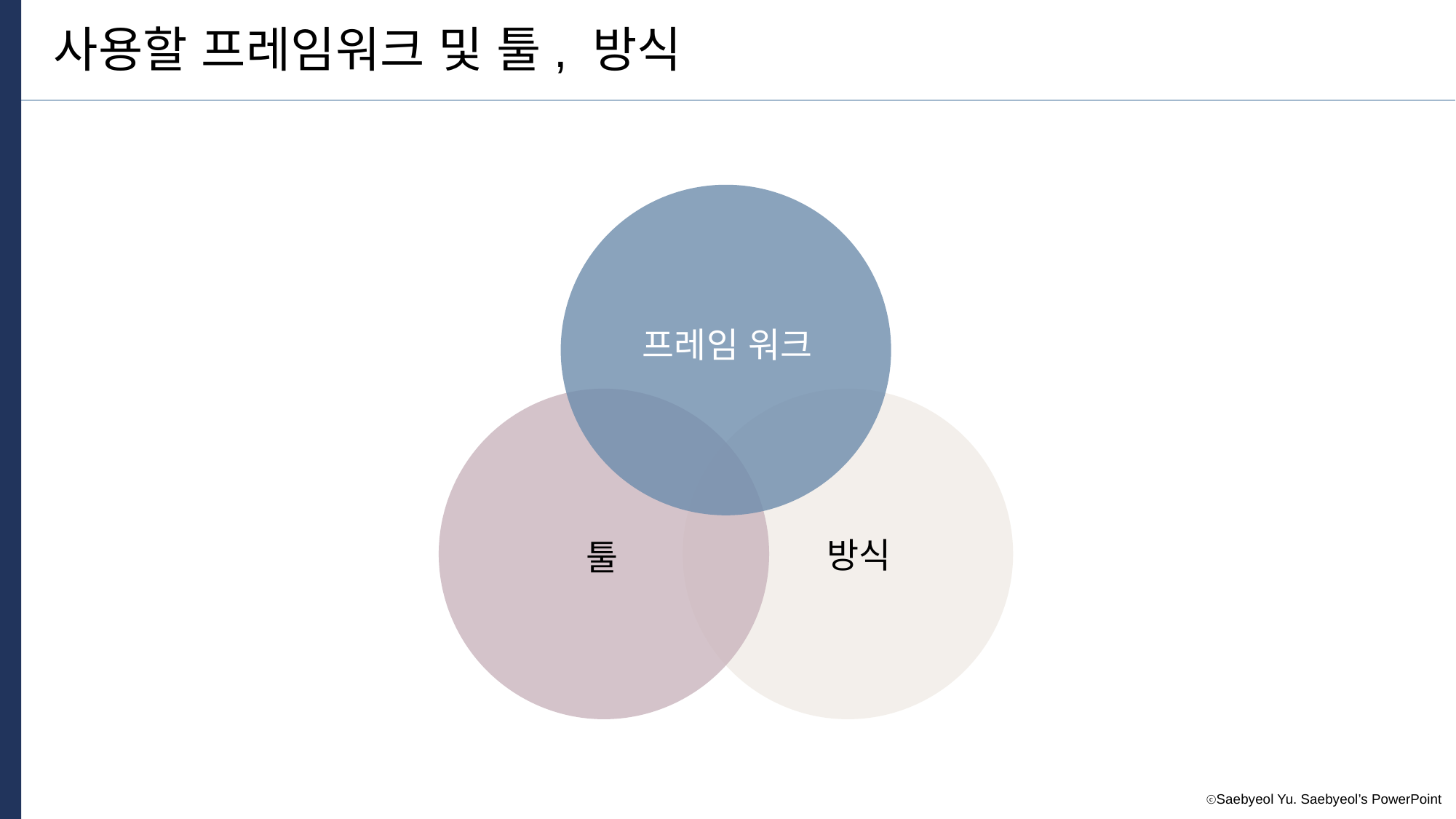

사용할 프레임워크 및 툴, 방식

프레임 워크

방식
툴